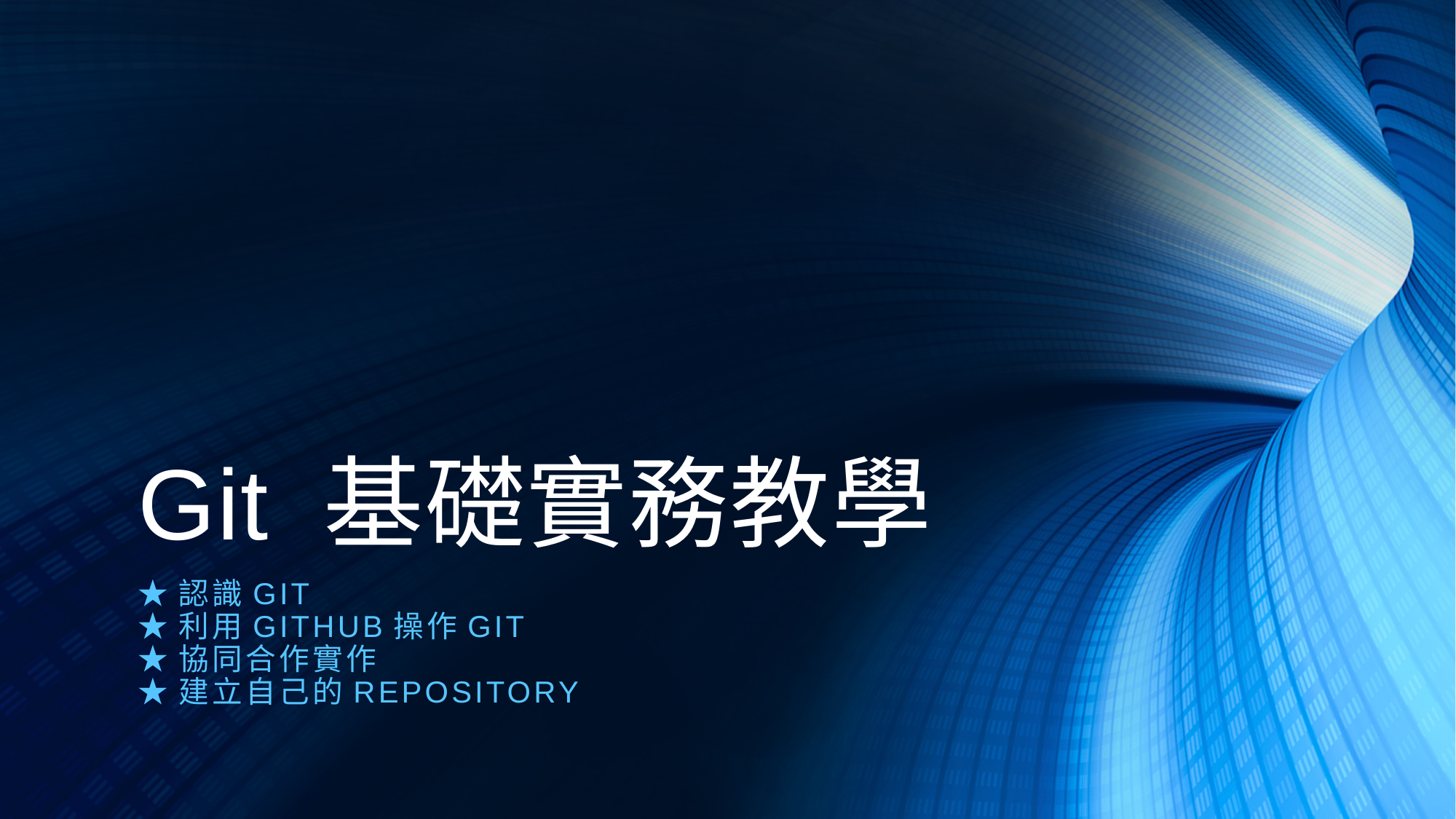

# Git 基礎實務教學
★認識GIT
★利用Github操作git
★協同合作實作
★建立自己的Repository